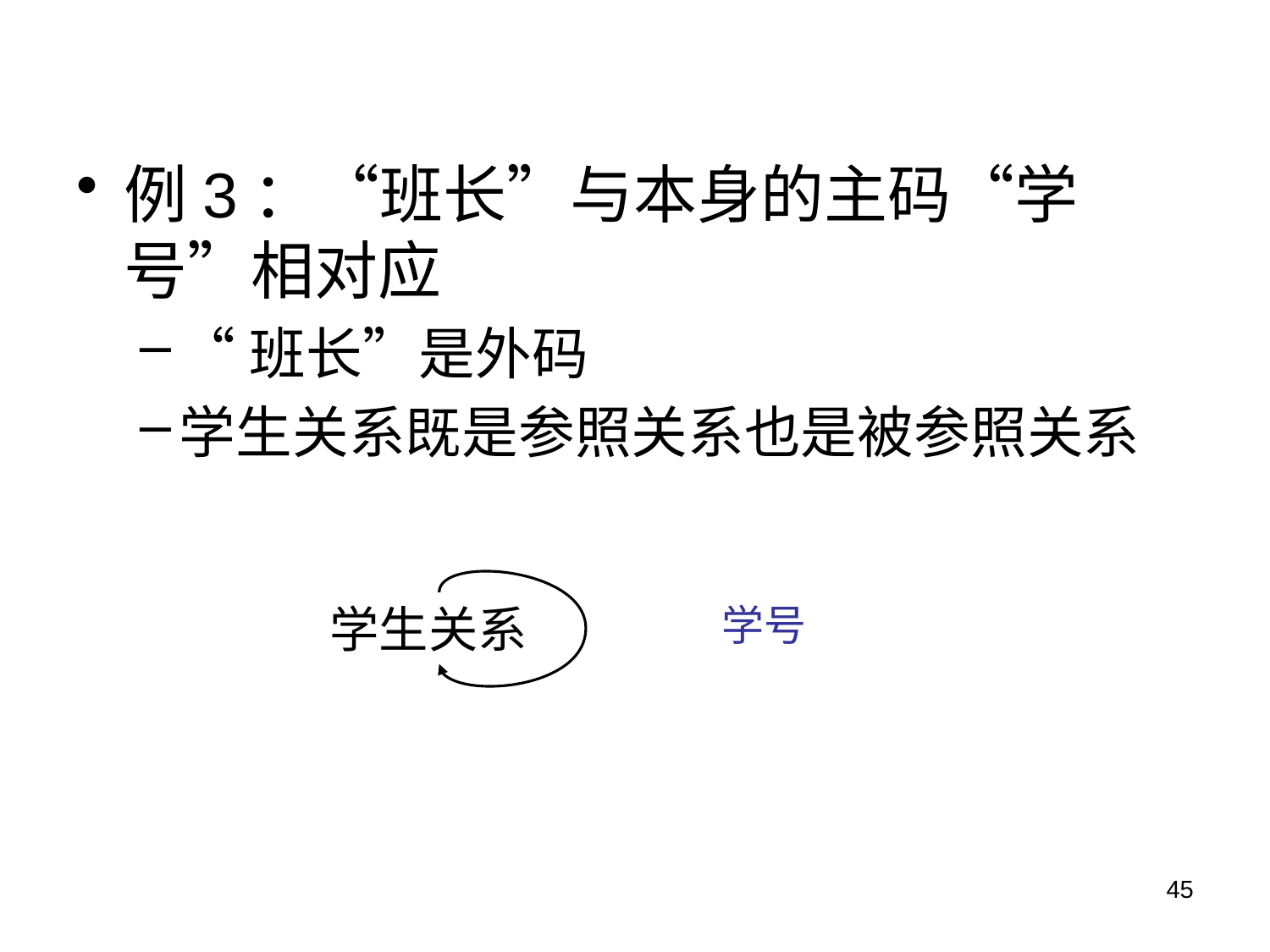

例3：“班长”与本身的主码“学号”相对应
“班长”是外码
学生关系既是参照关系也是被参照关系

学生关系
学号
45